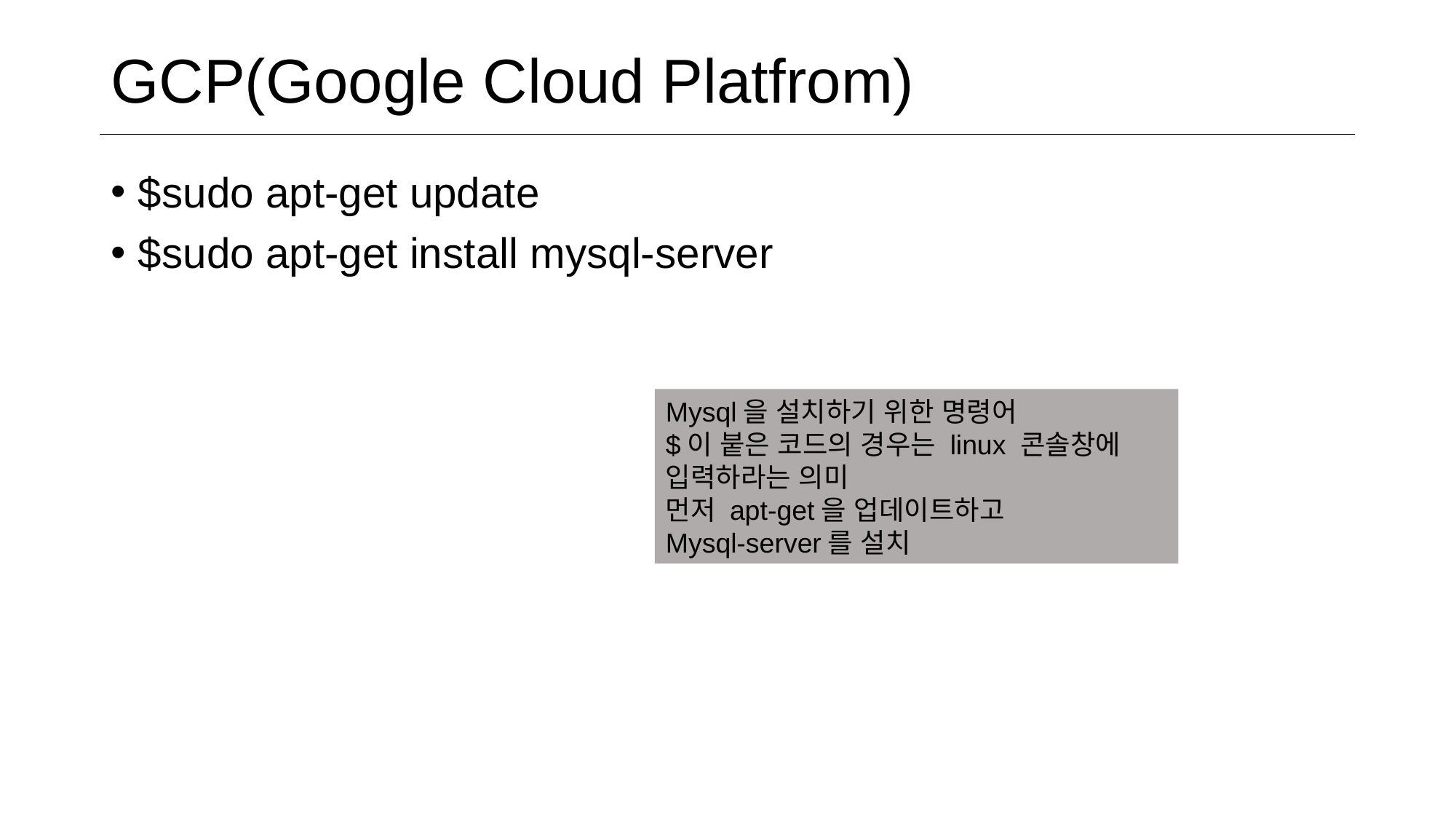

# GCP(Google Cloud Platfrom)
$sudo apt-get update
$sudo apt-get install mysql-server

Mysql을 설치하기 위한 명령어
$이 붙은 코드의 경우는 linux 콘솔창에 입력하라는 의미
먼저 apt-get을 업데이트하고
Mysql-server를 설치